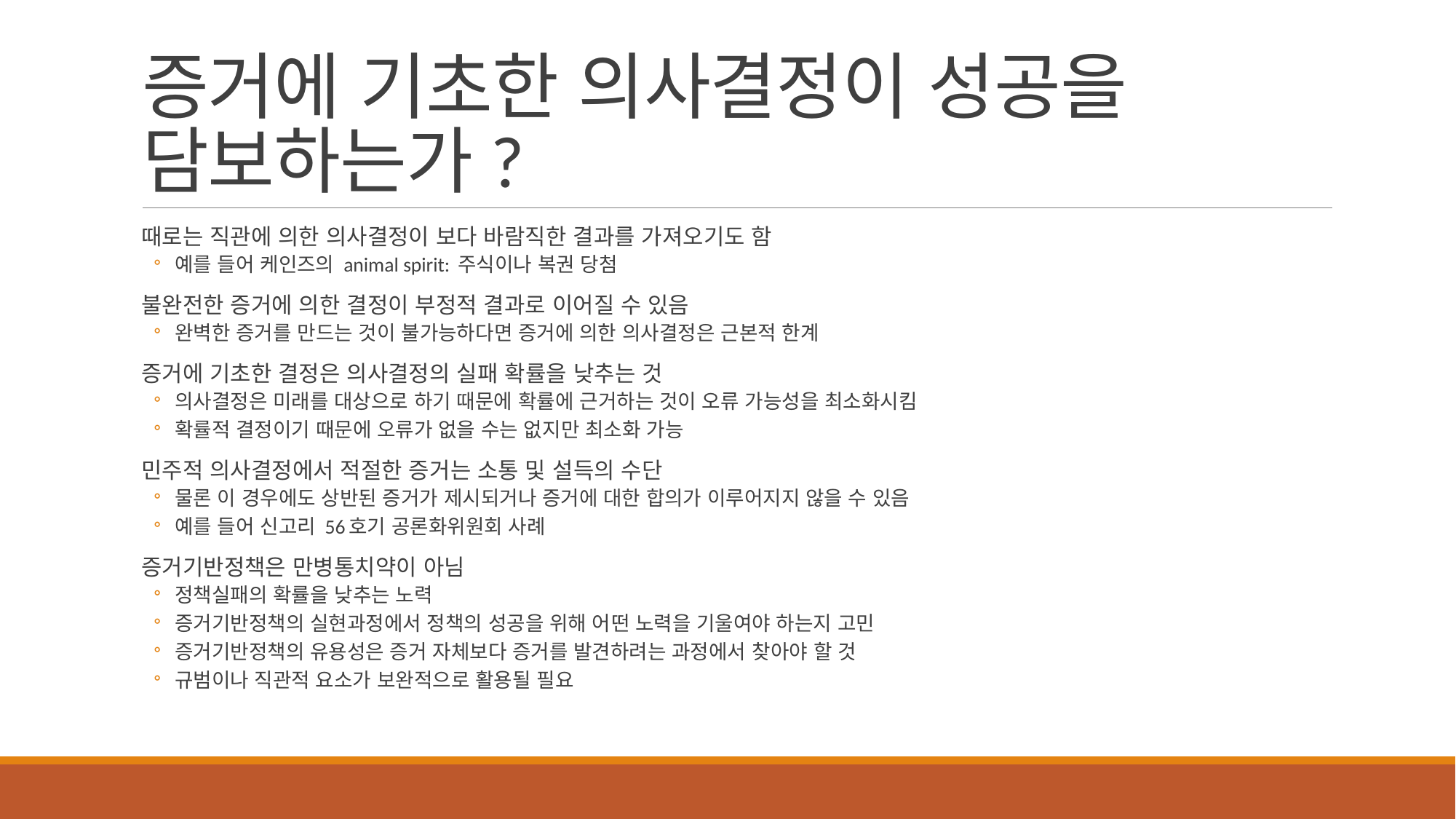

# 증거에 기초한 의사결정이 성공을 담보하는가?
때로는 직관에 의한 의사결정이 보다 바람직한 결과를 가져오기도 함
예를 들어 케인즈의 animal spirit: 주식이나 복권 당첨
불완전한 증거에 의한 결정이 부정적 결과로 이어질 수 있음
완벽한 증거를 만드는 것이 불가능하다면 증거에 의한 의사결정은 근본적 한계
증거에 기초한 결정은 의사결정의 실패 확률을 낮추는 것
의사결정은 미래를 대상으로 하기 때문에 확률에 근거하는 것이 오류 가능성을 최소화시킴
확률적 결정이기 때문에 오류가 없을 수는 없지만 최소화 가능
민주적 의사결정에서 적절한 증거는 소통 및 설득의 수단
물론 이 경우에도 상반된 증거가 제시되거나 증거에 대한 합의가 이루어지지 않을 수 있음
예를 들어 신고리 56호기 공론화위원회 사례
증거기반정책은 만병통치약이 아님
정책실패의 확률을 낮추는 노력
증거기반정책의 실현과정에서 정책의 성공을 위해 어떤 노력을 기울여야 하는지 고민
증거기반정책의 유용성은 증거 자체보다 증거를 발견하려는 과정에서 찾아야 할 것
규범이나 직관적 요소가 보완적으로 활용될 필요